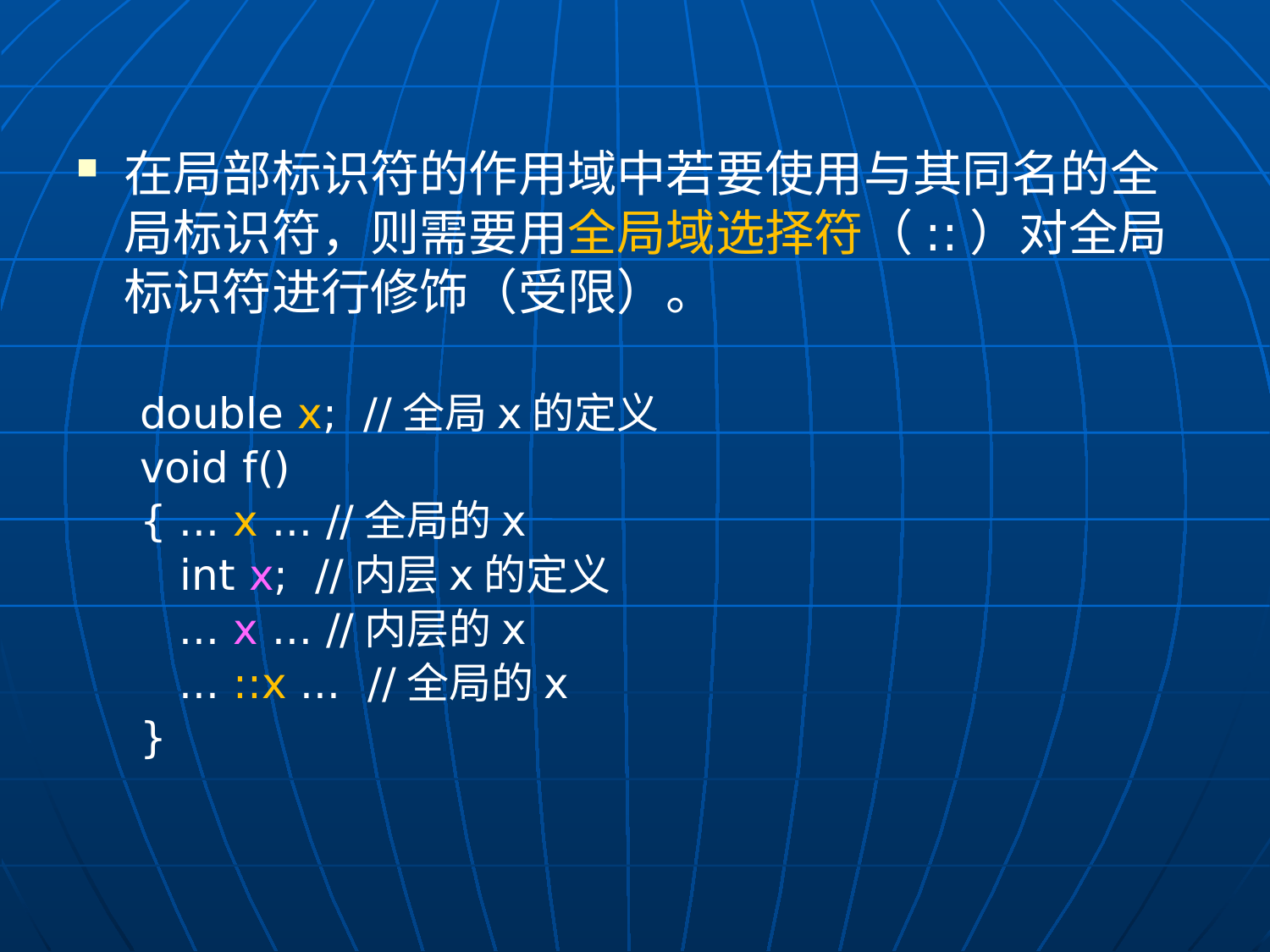

在局部标识符的作用域中若要使用与其同名的全局标识符，则需要用全局域选择符（::）对全局标识符进行修饰（受限）。

double x;  //全局x的定义
void f()
{	... x ... //全局的x
   int x;  //内层x的定义
	... x ... //内层的x
	... ::x ...  //全局的x
}